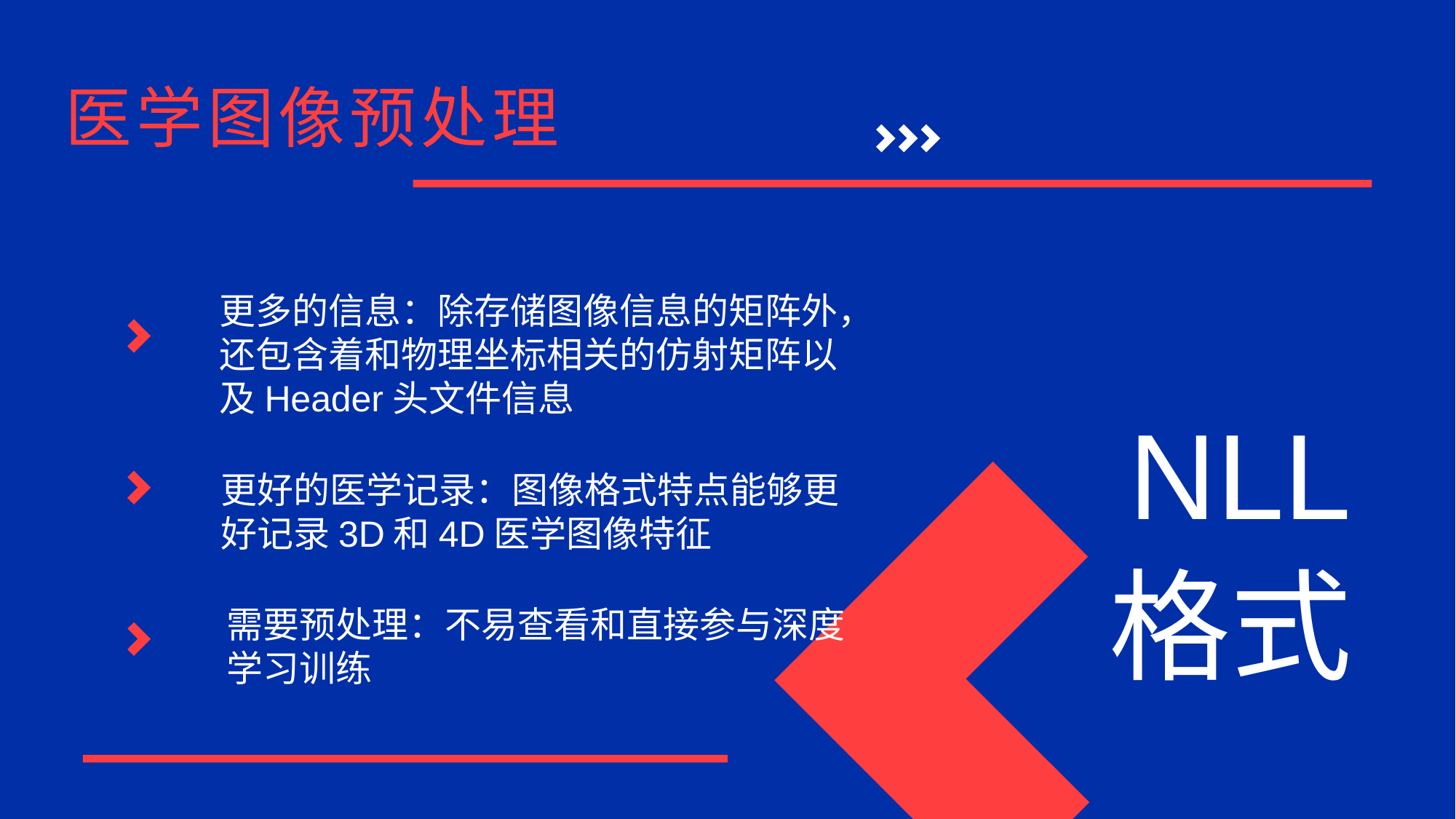

医学图像预处理

更多的信息：除存储图像信息的矩阵外，还包含着和物理坐标相关的仿射矩阵以及Header头文件信息

NLL
格式
更好的医学记录：图像格式特点能够更好记录3D和4D医学图像特征

需要预处理：不易查看和直接参与深度学习训练